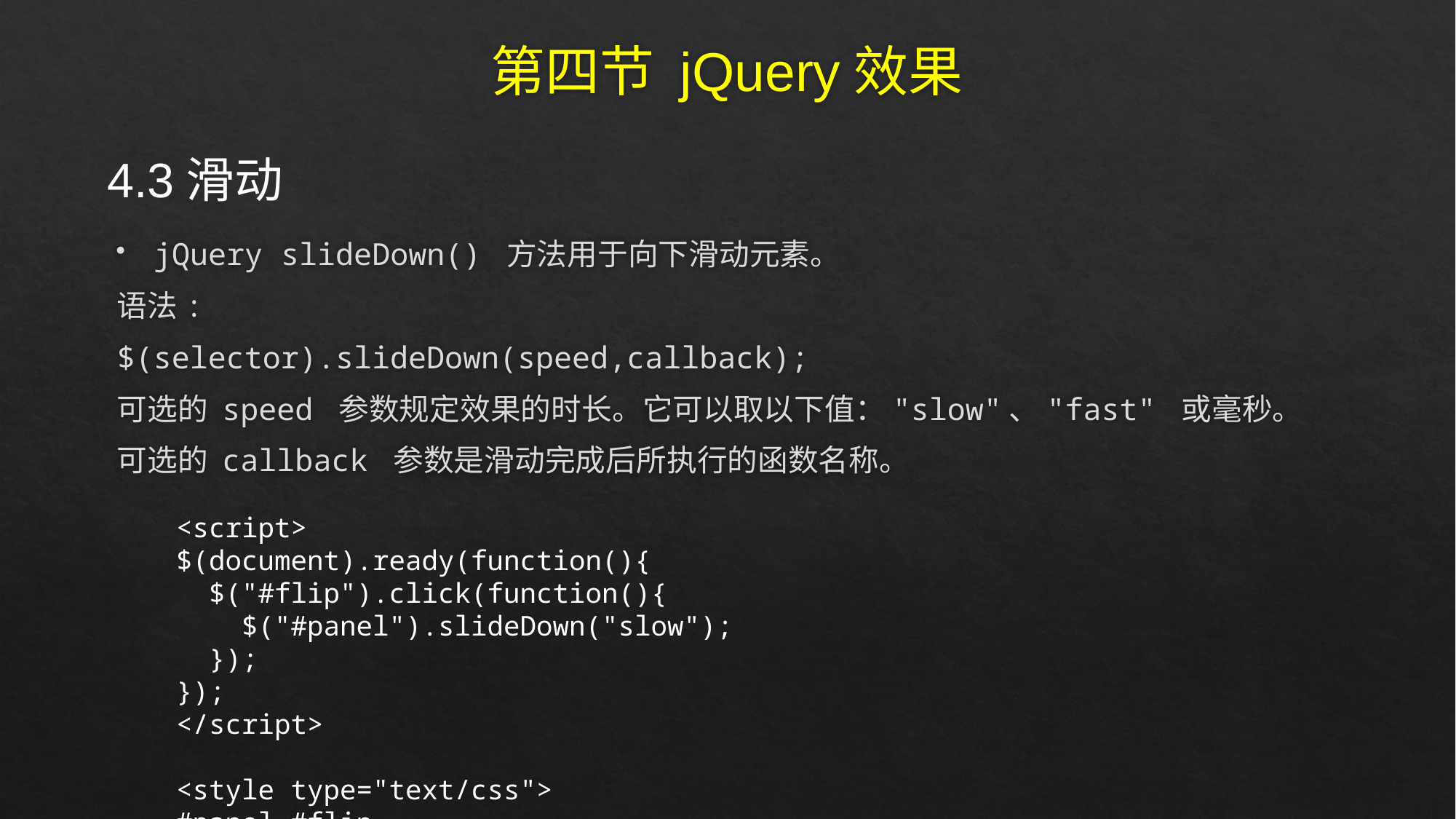

# 第四节 jQuery效果
4.3滑动
jQuery slideDown() 方法用于向下滑动元素。
语法:
$(selector).slideDown(speed,callback);
可选的 speed 参数规定效果的时长。它可以取以下值："slow"、"fast" 或毫秒。
可选的 callback 参数是滑动完成后所执行的函数名称。
<script>
$(document).ready(function(){
  $("#flip").click(function(){
    $("#panel").slideDown("slow");
  });
});
</script>

<style type="text/css">
#panel,#flip
{
	padding:5px;
	text-align:center;
	background-color:#e5eecc;
	border:solid 1px #c3c3c3;
}
#panel
{
	padding:50px;
	display:none;
}
</style>
</head>
<body>

<div id="flip">点我滑下面板</div>
<div id="panel">Hello world!</div>

</body>